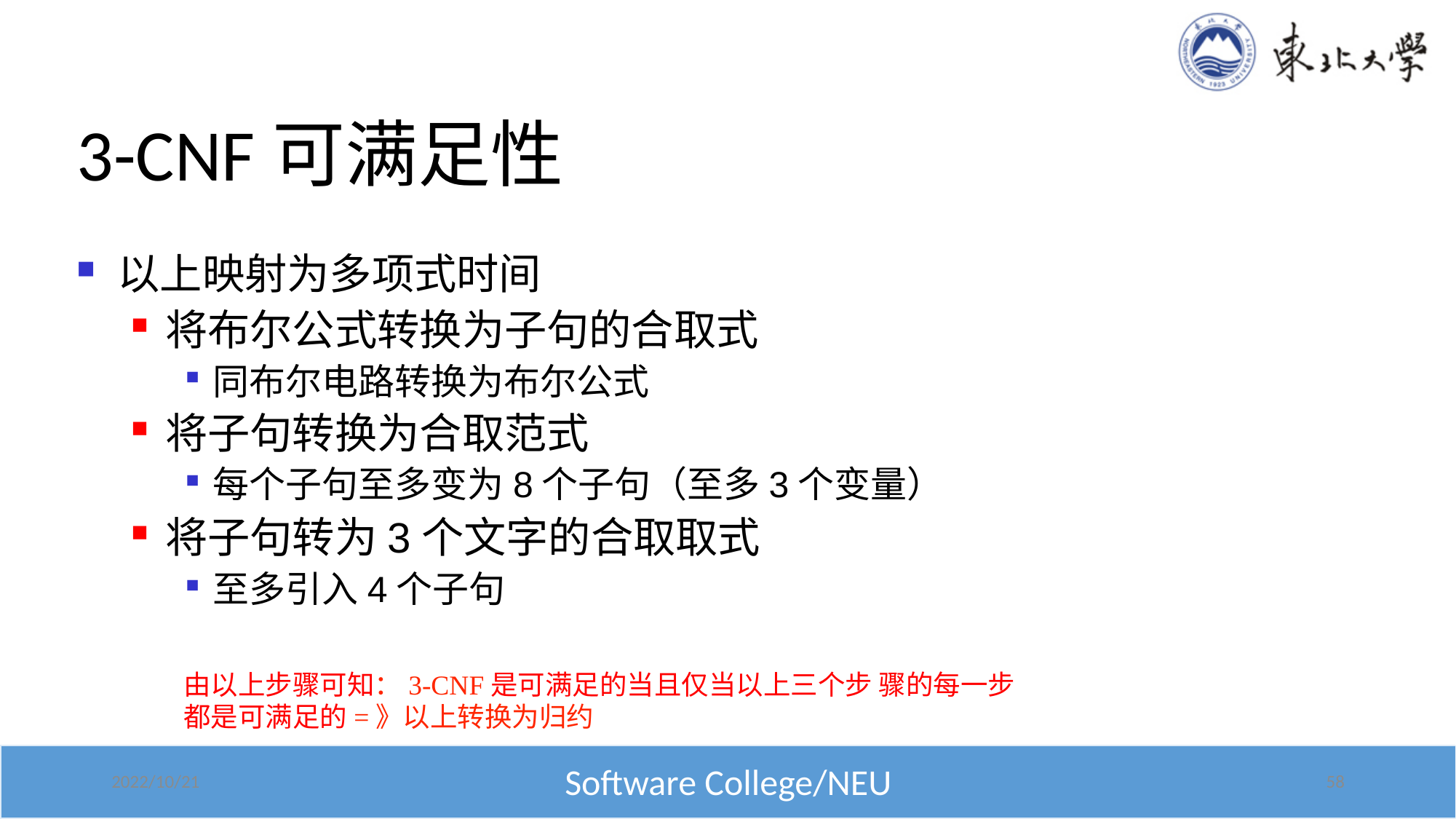

# 3-CNF可满足性
以上映射为多项式时间
将布尔公式转换为子句的合取式
同布尔电路转换为布尔公式
将子句转换为合取范式
每个子句至多变为8个子句（至多3个变量）
将子句转为3个文字的合取取式
至多引入4个子句

由以上步骤可知：3-CNF是可满足的当且仅当以上三个步 骤的每一步都是可满足的=》以上转换为归约